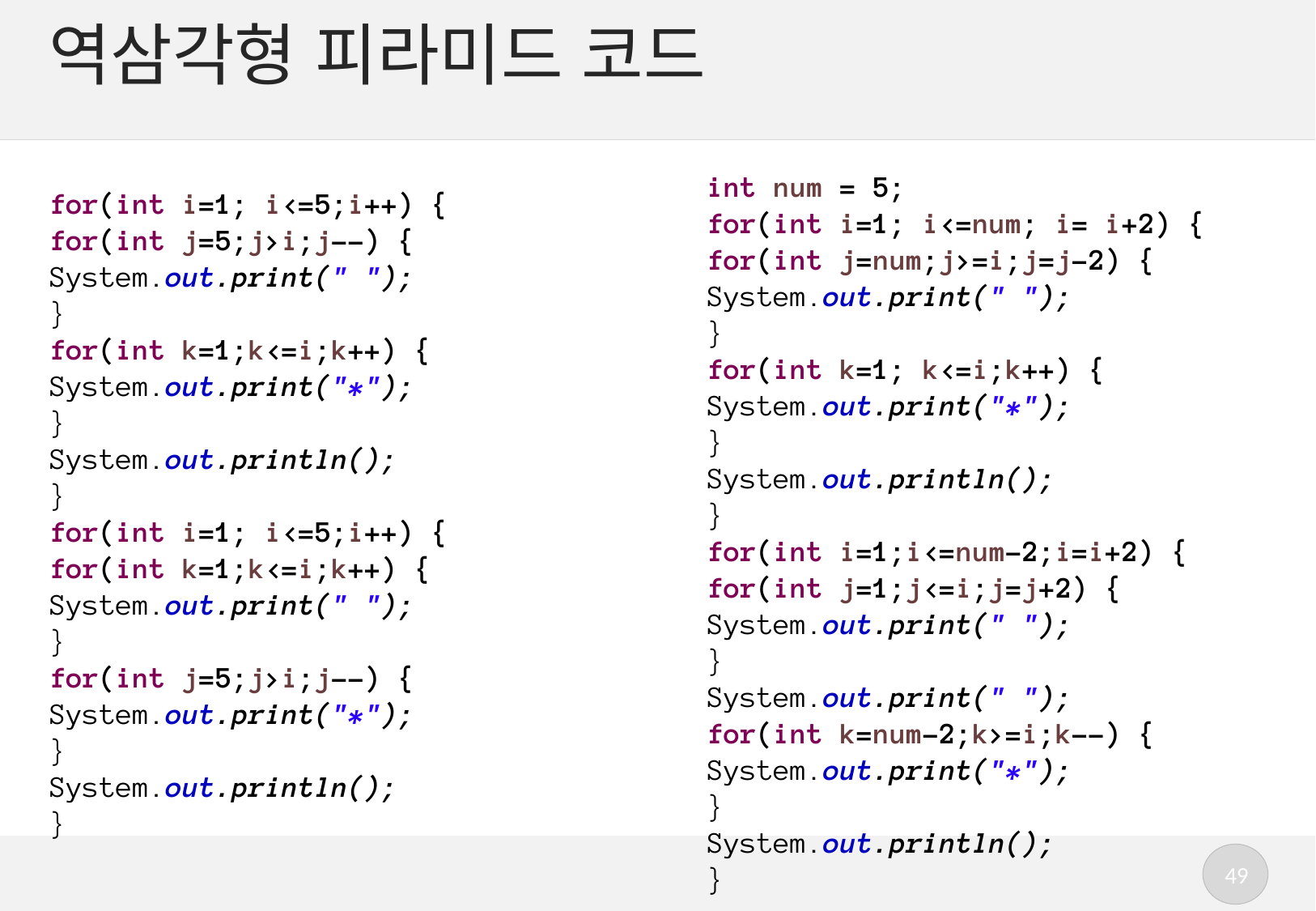

# 역삼각형 피라미드 코드

int num = 5;
for(int i=1; i<=num; i= i+2) {
for(int j=num;j>=i;j=j-2) {
System.out.print(" ");
}
for(int k=1; k<=i;k++) {
System.out.print("*");
}
System.out.println();
}
for(int i=1;i<=num-2;i=i+2) {
for(int j=1;j<=i;j=j+2) {
System.out.print(" ");
}
System.out.print(" ");
for(int k=num-2;k>=i;k--) {
System.out.print("*");
}
System.out.println();
}
for(int i=1; i<=5;i++) {
for(int j=5;j>i;j--) {
System.out.print(" ");
}
for(int k=1;k<=i;k++) {
System.out.print("*");
}
System.out.println();
}
for(int i=1; i<=5;i++) {
for(int k=1;k<=i;k++) {
System.out.print(" ");
}
for(int j=5;j>i;j--) {
System.out.print("*");
}
System.out.println();
}